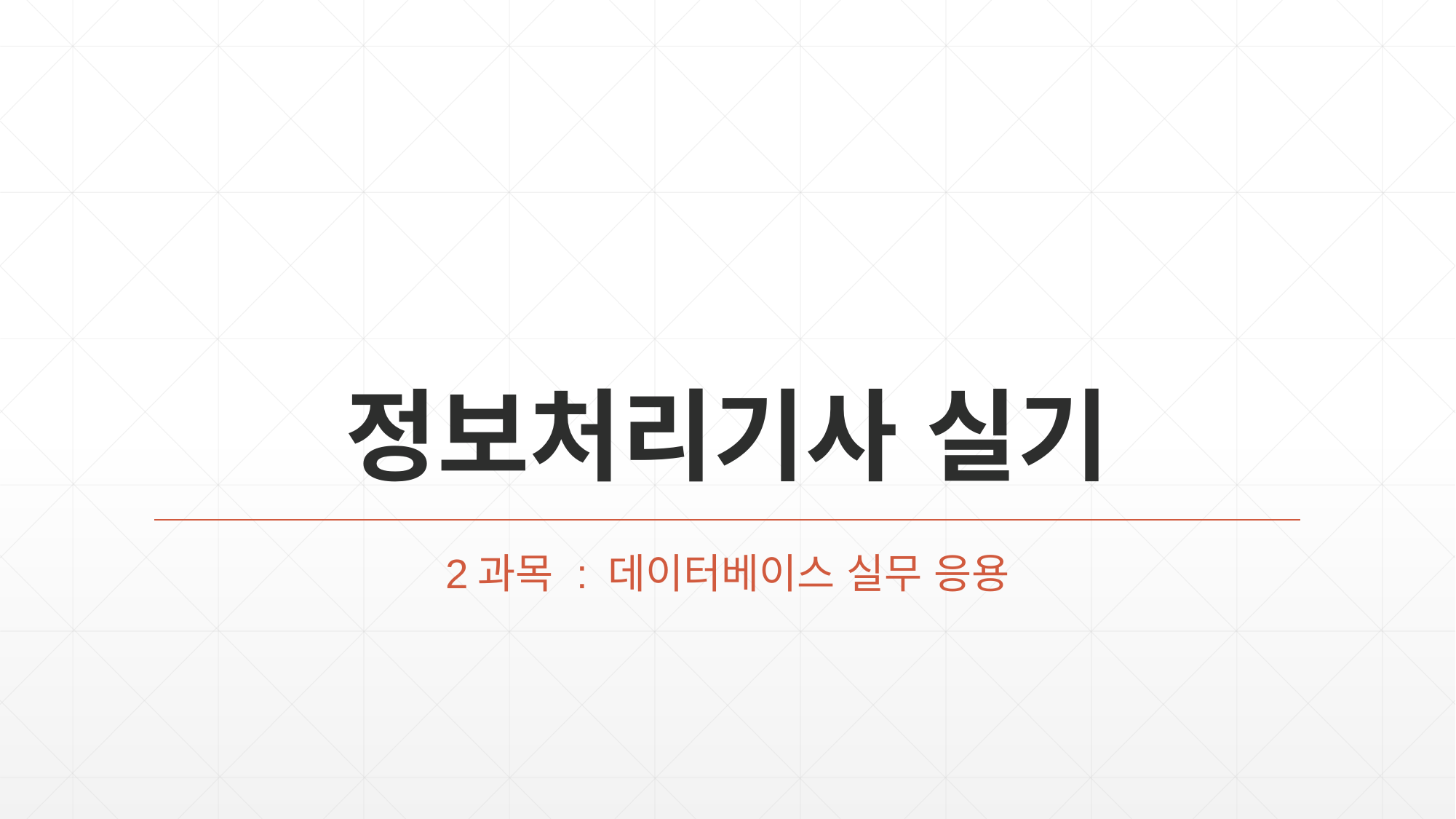

# 정보처리기사 실기
2과목 : 데이터베이스 실무 응용